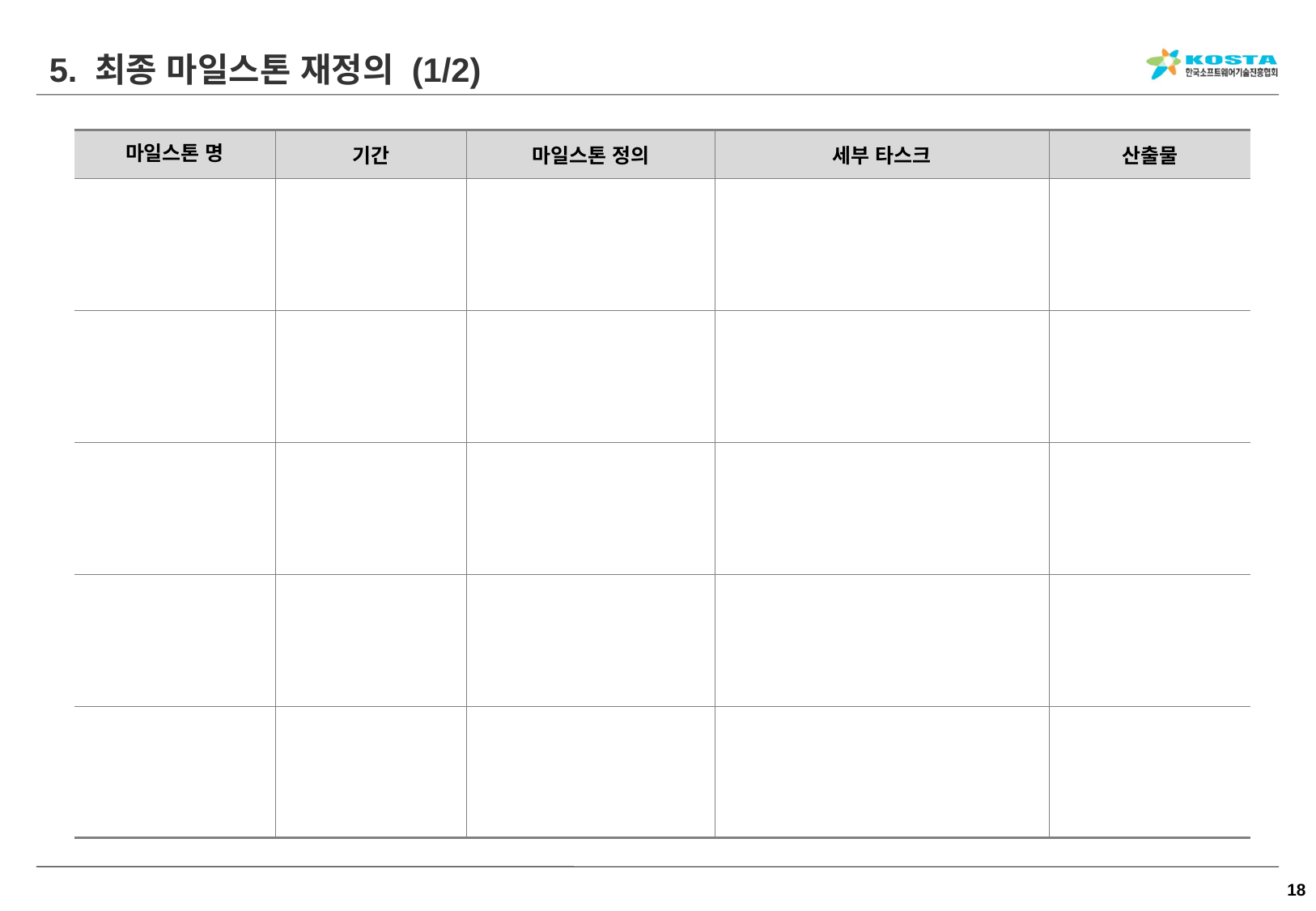

# 5. 최종 마일스톤 재정의 (1/2)
| 마일스톤 명 | 기간 | 마일스톤 정의 | 세부 타스크 | 산출물 |
| --- | --- | --- | --- | --- |
|  |  |  |  |  |
|  |  |  |  |  |
|  |  |  |  |  |
|  |  |  |  |  |
|  |  |  |  |  |